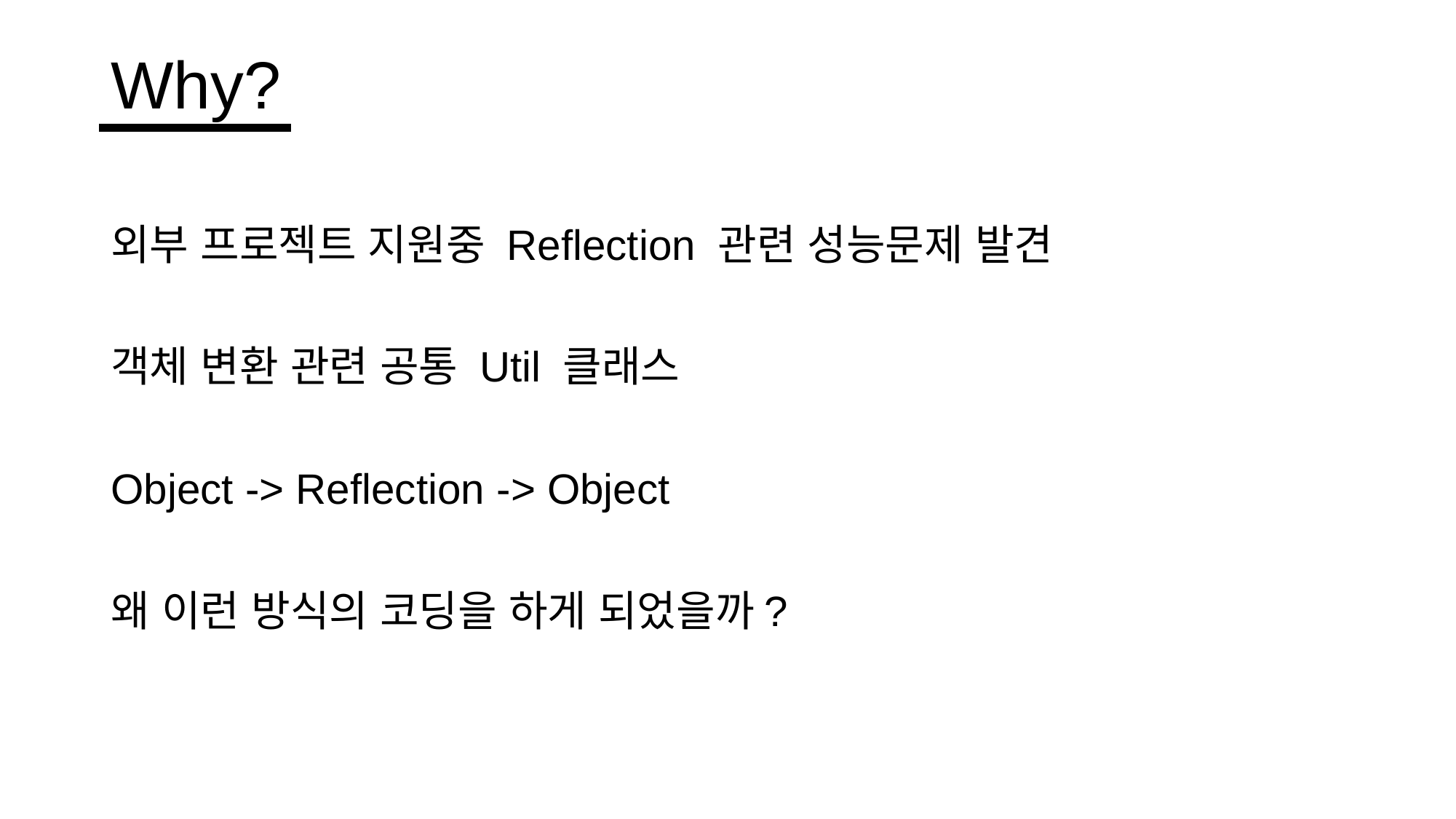

# Why?

외부 프로젝트 지원중 Reflection 관련 성능문제 발견

객체 변환 관련 공통 Util 클래스

Object -> Reflection -> Object

왜 이런 방식의 코딩을 하게 되었을까?